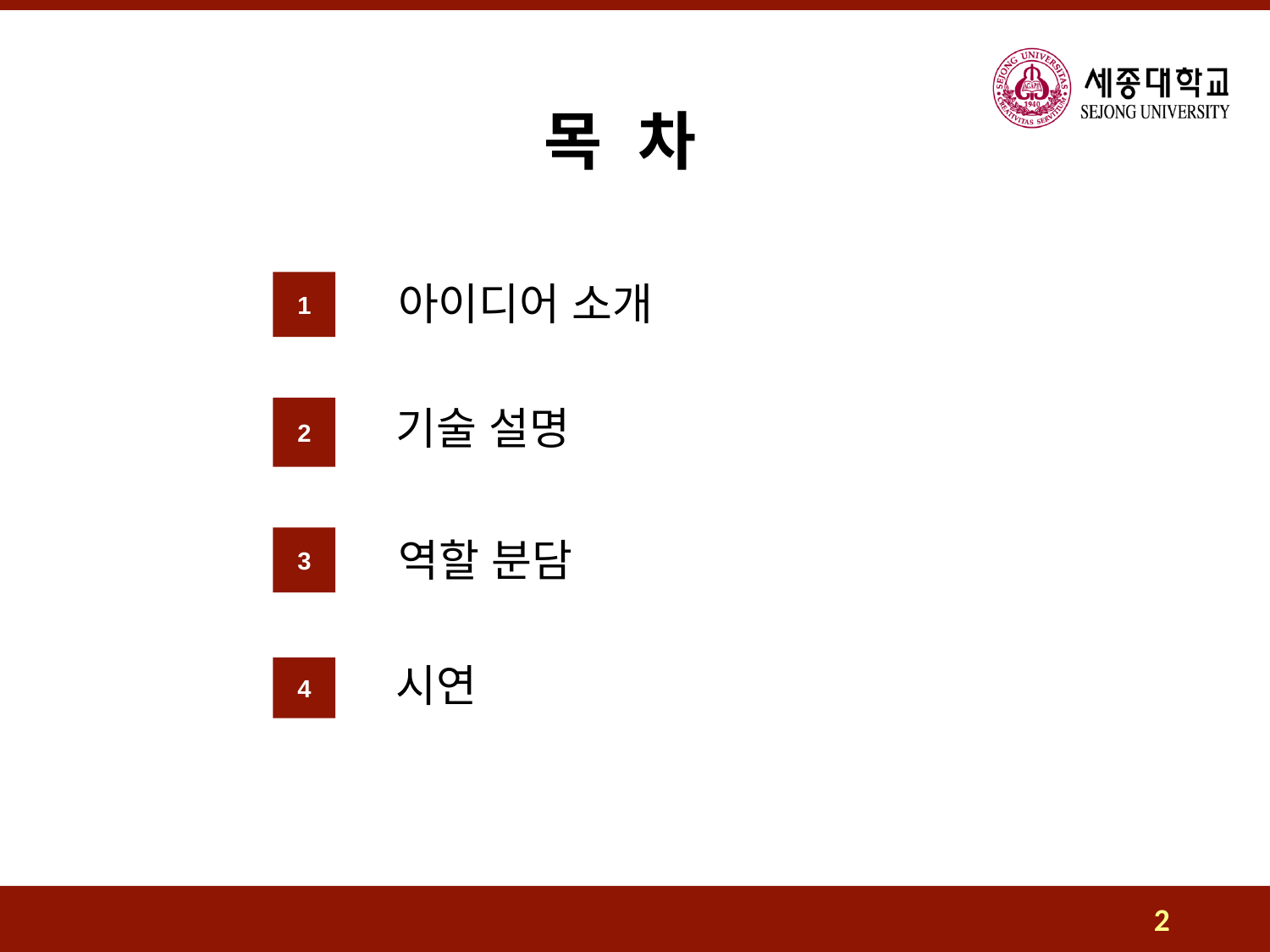

목  차
아이디어 소개
1
기술 설명
2
역할 분담
3
시연
4
2